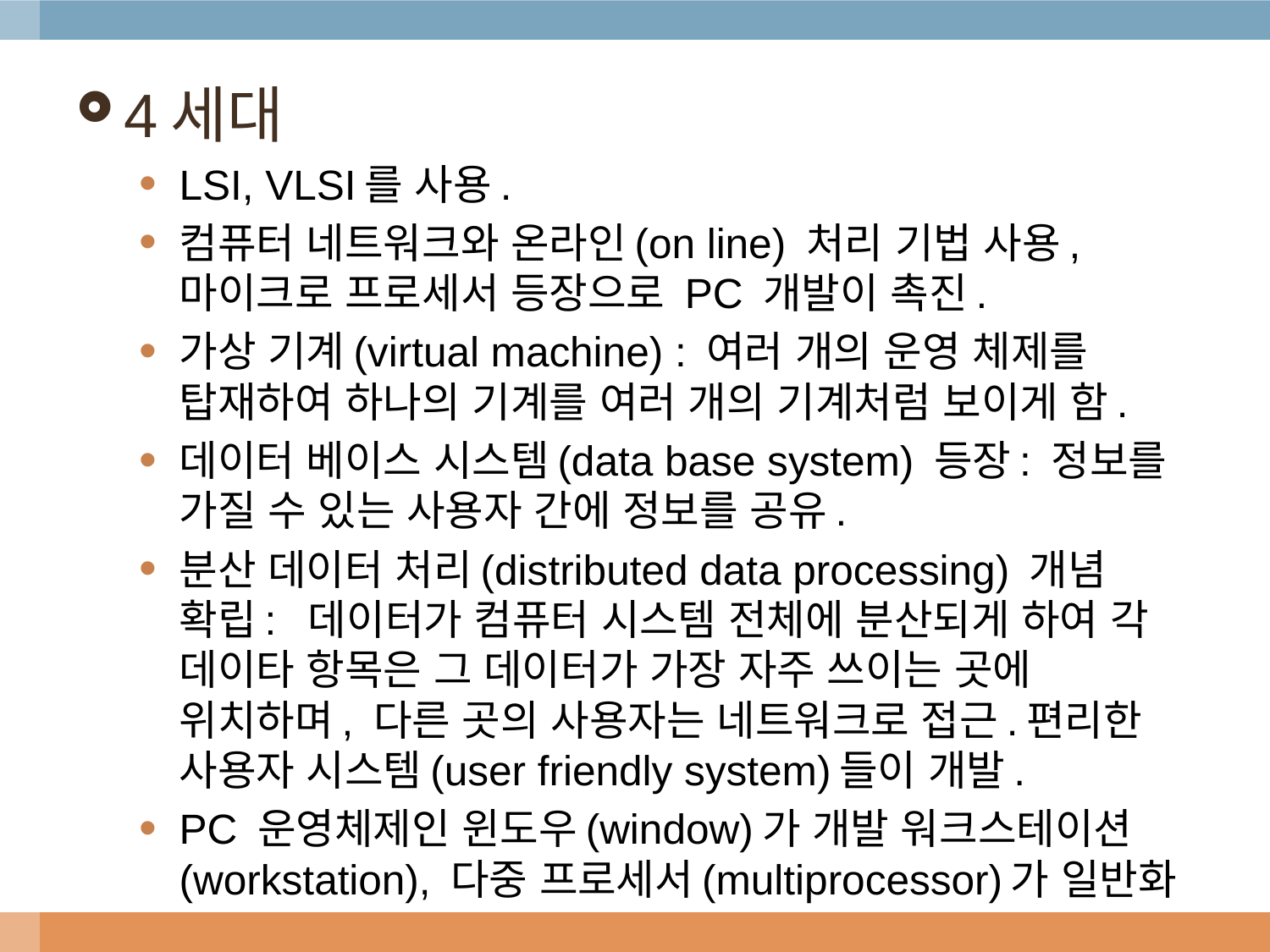

4세대
LSI, VLSI를 사용.
컴퓨터 네트워크와 온라인(on line) 처리 기법 사용, 마이크로 프로세서 등장으로 PC 개발이 촉진.
가상 기계(virtual machine) : 여러 개의 운영 체제를  탑재하여 하나의 기계를 여러 개의 기계처럼 보이게 함.
데이터 베이스 시스템(data base system) 등장: 정보를 가질 수 있는 사용자 간에 정보를 공유.
분산 데이터 처리(distributed data processing) 개념 확립:  데이터가 컴퓨터 시스템 전체에 분산되게 하여 각 데이타 항목은 그 데이터가 가장 자주 쓰이는 곳에 위치하며, 다른 곳의 사용자는 네트워크로 접근.편리한 사용자 시스템(user friendly system)들이 개발.
PC 운영체제인 윈도우(window)가 개발 워크스테이션(workstation), 다중 프로세서(multiprocessor)가 일반화